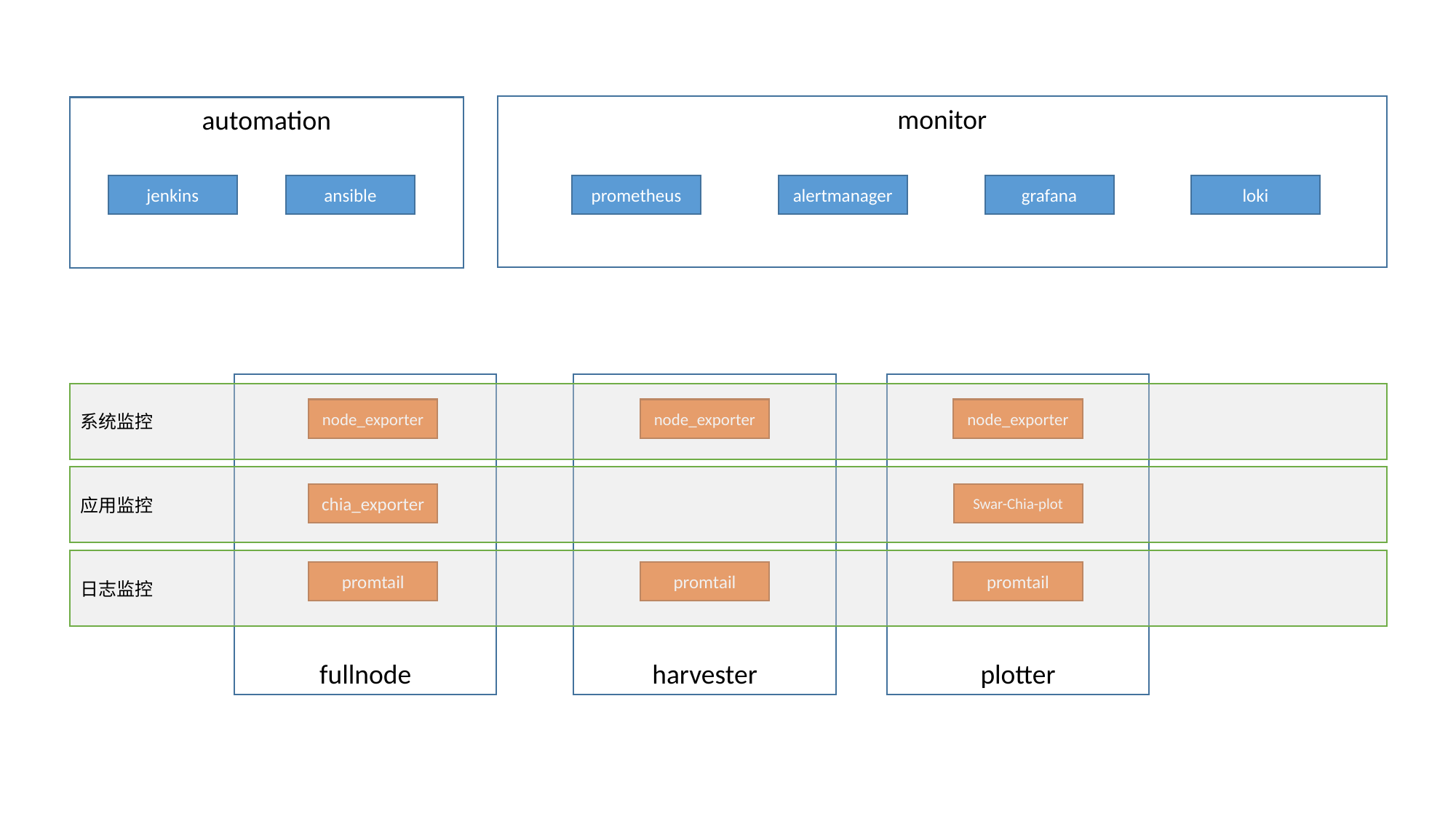

monitor
automation
jenkins
ansible
prometheus
alertmanager
grafana
loki
fullnode
harvester
plotter
系统监控
node_exporter
node_exporter
node_exporter
应用监控
chia_exporter
Swar-Chia-plot
日志监控
promtail
promtail
promtail